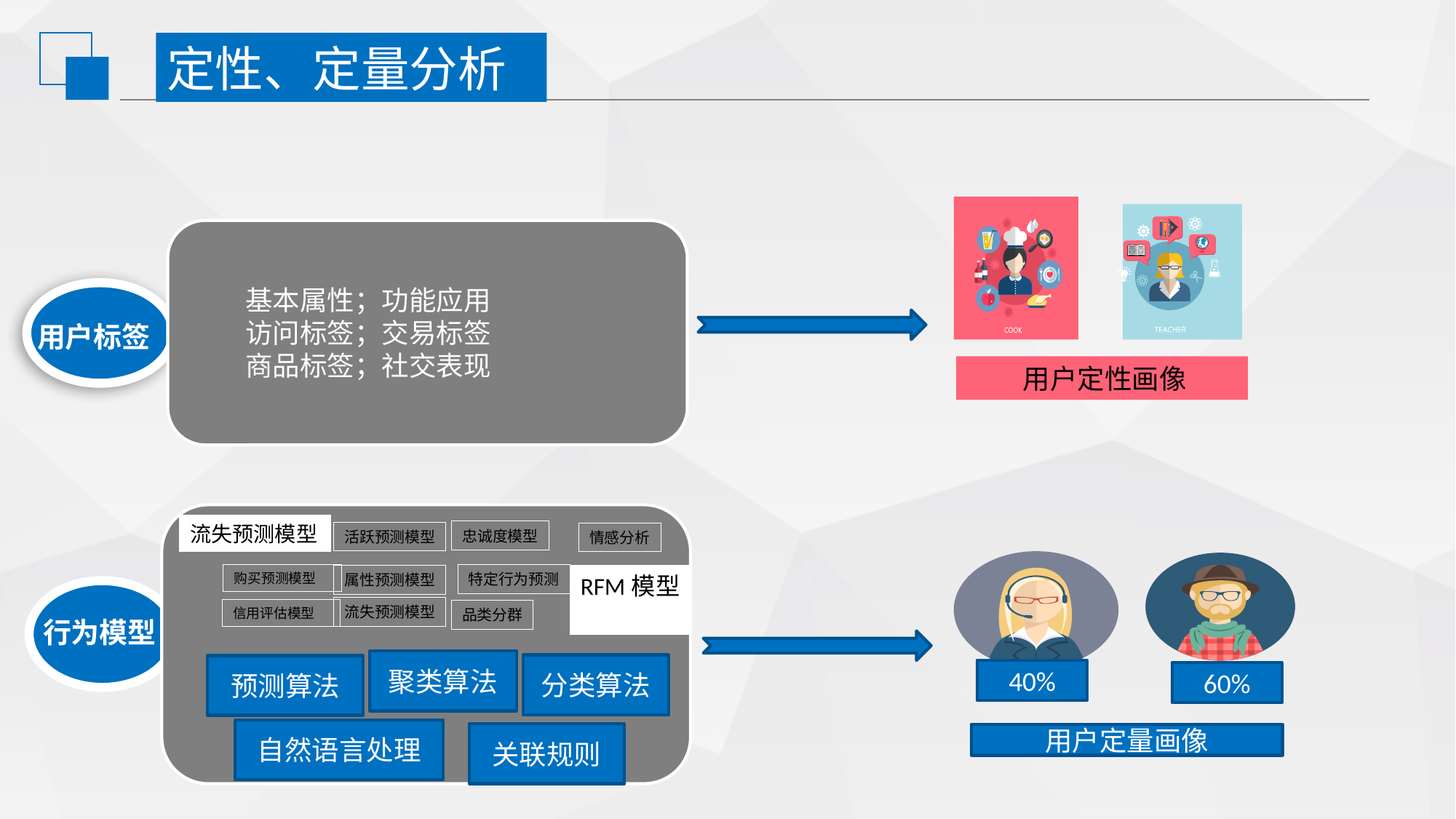

定性、定量分析

        用户定性画像
        基本属性；功能应用
        访问标签；交易标签
        商品标签；社交表现

用户标签

流失预测模型
忠诚度模型
活跃预测模型
情感分析
购买预测模型
特定行为预测
RFM模型
属性预测模型
流失预测模型
信用评估模型
品类分群
聚类算法
分类算法
预测算法
自然语言处理
关联规则

40%

60%

行为模型

用户定量画像